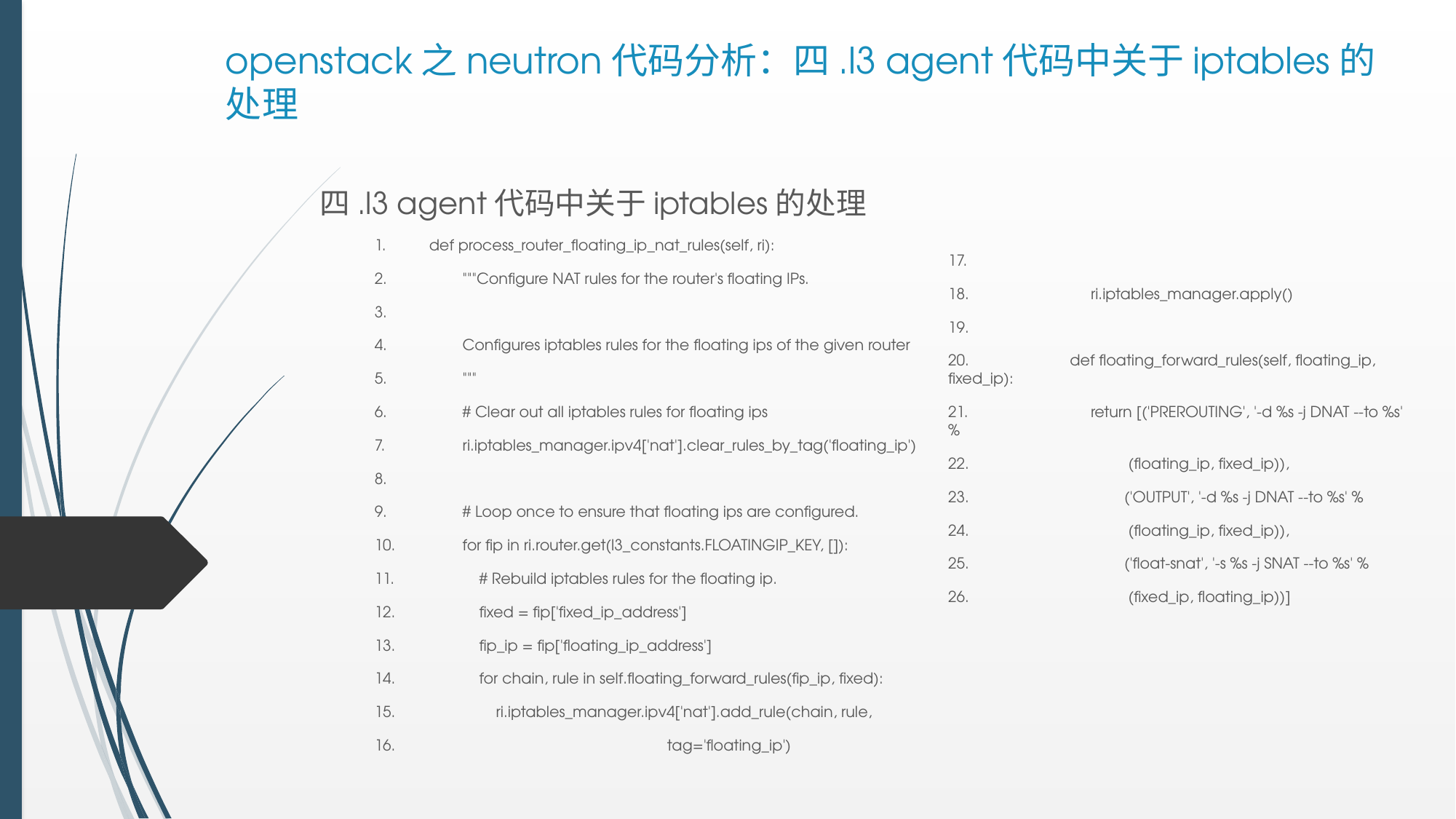

# openstack之neutron代码分析：四.l3 agent代码中关于iptables的处理
四.l3 agent代码中关于iptables的处理
1.	def process_router_floating_ip_nat_rules(self, ri):
2.	        """Configure NAT rules for the router's floating IPs.
3.
4.	        Configures iptables rules for the floating ips of the given router
5.	        """
6.	        # Clear out all iptables rules for floating ips
7.	        ri.iptables_manager.ipv4['nat'].clear_rules_by_tag('floating_ip')
8.
9.	        # Loop once to ensure that floating ips are configured.
10.	        for fip in ri.router.get(l3_constants.FLOATINGIP_KEY, []):
11.	            # Rebuild iptables rules for the floating ip.
12.	            fixed = fip['fixed_ip_address']
13.	            fip_ip = fip['floating_ip_address']
14.	            for chain, rule in self.floating_forward_rules(fip_ip, fixed):
15.	                ri.iptables_manager.ipv4['nat'].add_rule(chain, rule,
16.	                                                         tag='floating_ip')
17.
18.	        ri.iptables_manager.apply()
19.
20.	   def floating_forward_rules(self, floating_ip, fixed_ip):
21.	        return [('PREROUTING', '-d %s -j DNAT --to %s' %
22.	                 (floating_ip, fixed_ip)),
23.	                ('OUTPUT', '-d %s -j DNAT --to %s' %
24.	                 (floating_ip, fixed_ip)),
25.	                ('float-snat', '-s %s -j SNAT --to %s' %
26.	                 (fixed_ip, floating_ip))]